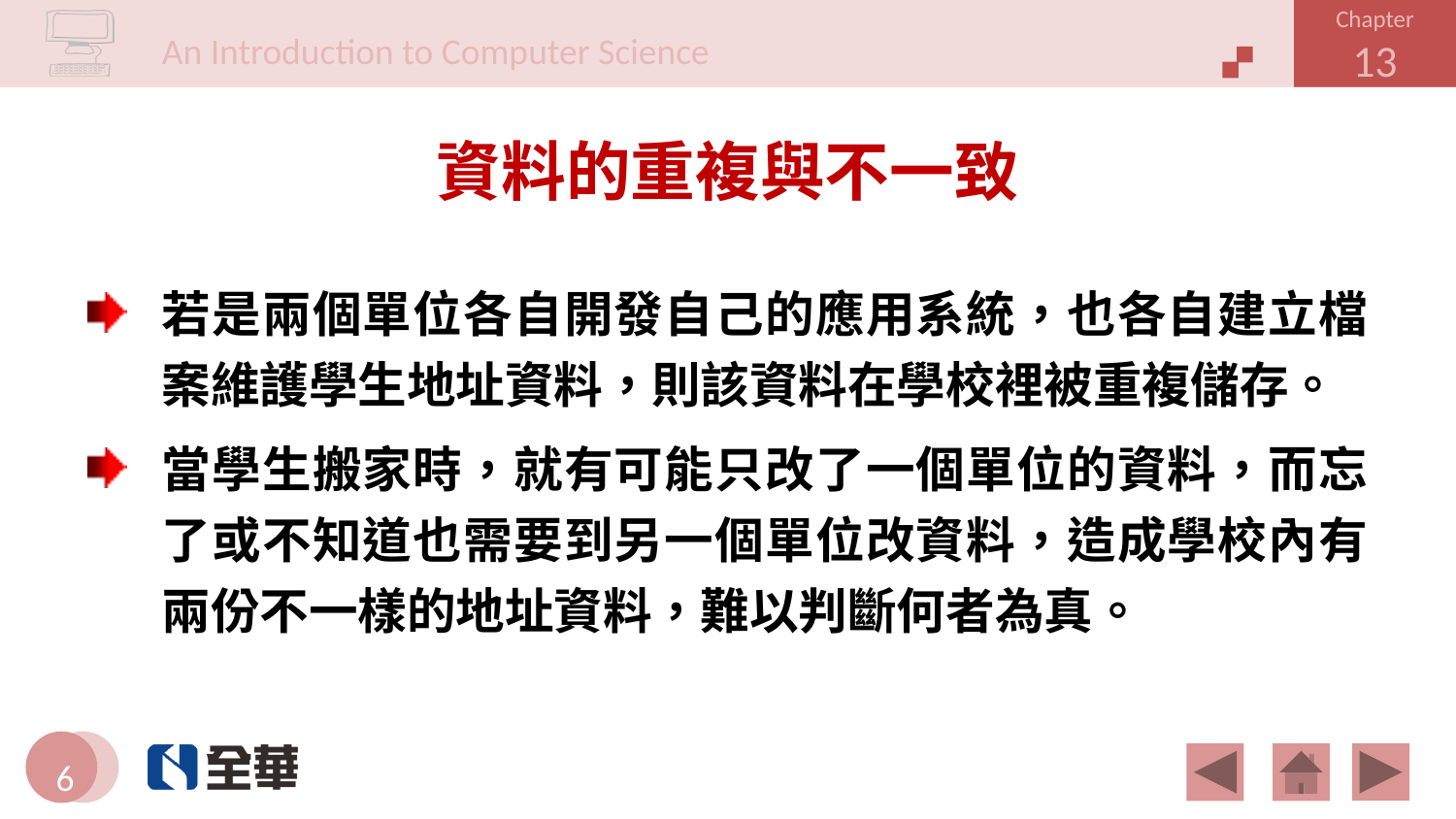

# 資料的重複與不一致
若是兩個單位各自開發自己的應用系統，也各自建立檔案維護學生地址資料，則該資料在學校裡被重複儲存。
當學生搬家時，就有可能只改了一個單位的資料，而忘了或不知道也需要到另一個單位改資料，造成學校內有兩份不一樣的地址資料，難以判斷何者為真。